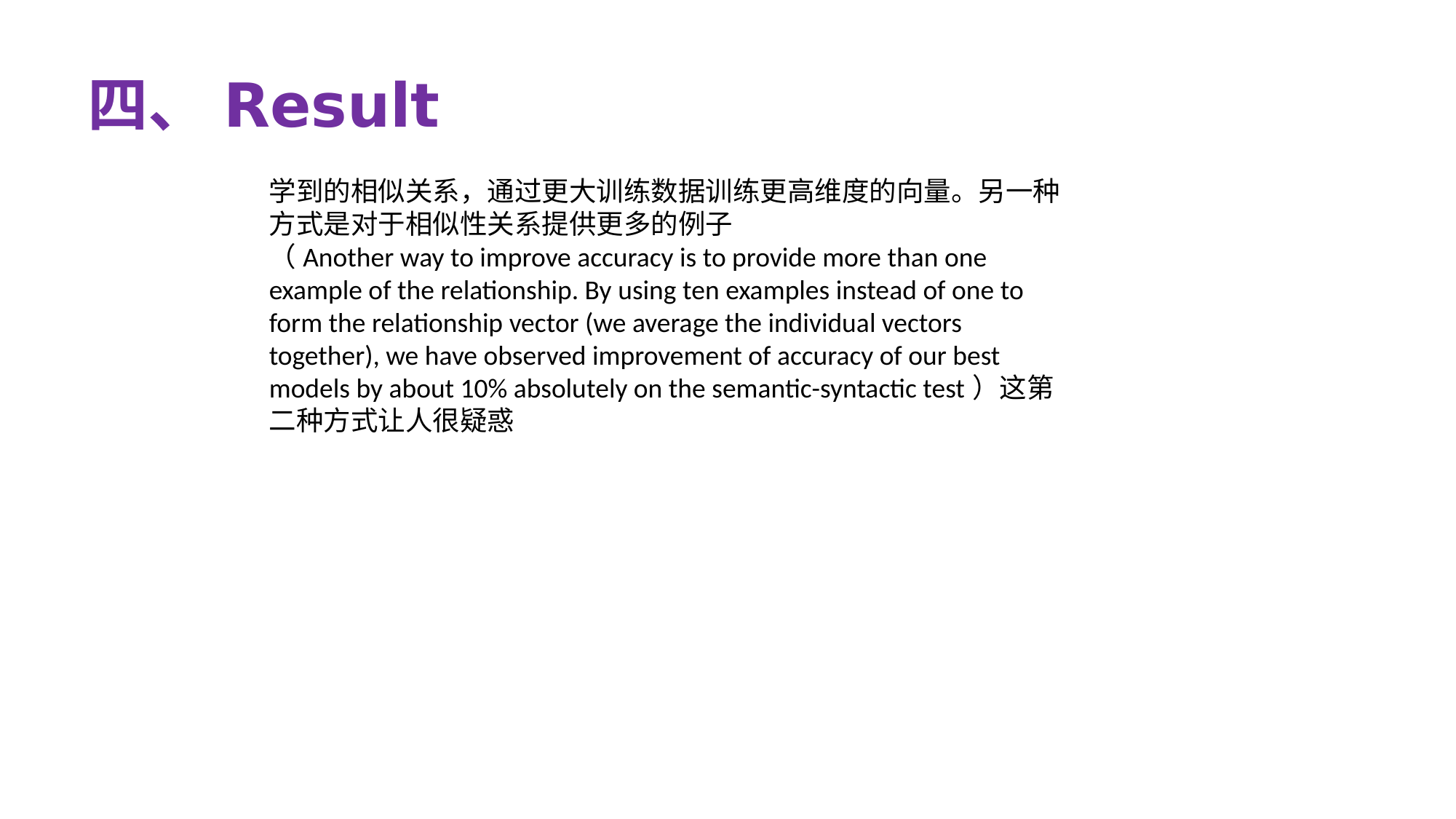

四、Result
学到的相似关系，通过更大训练数据训练更高维度的向量。另一种方式是对于相似性关系提供更多的例子
（Another way to improve accuracy is to provide more than one example of the relationship. By using ten examples instead of one to form the relationship vector (we average the individual vectors together), we have observed improvement of accuracy of our best models by about 10% absolutely on the semantic-syntactic test）这第二种方式让人很疑惑